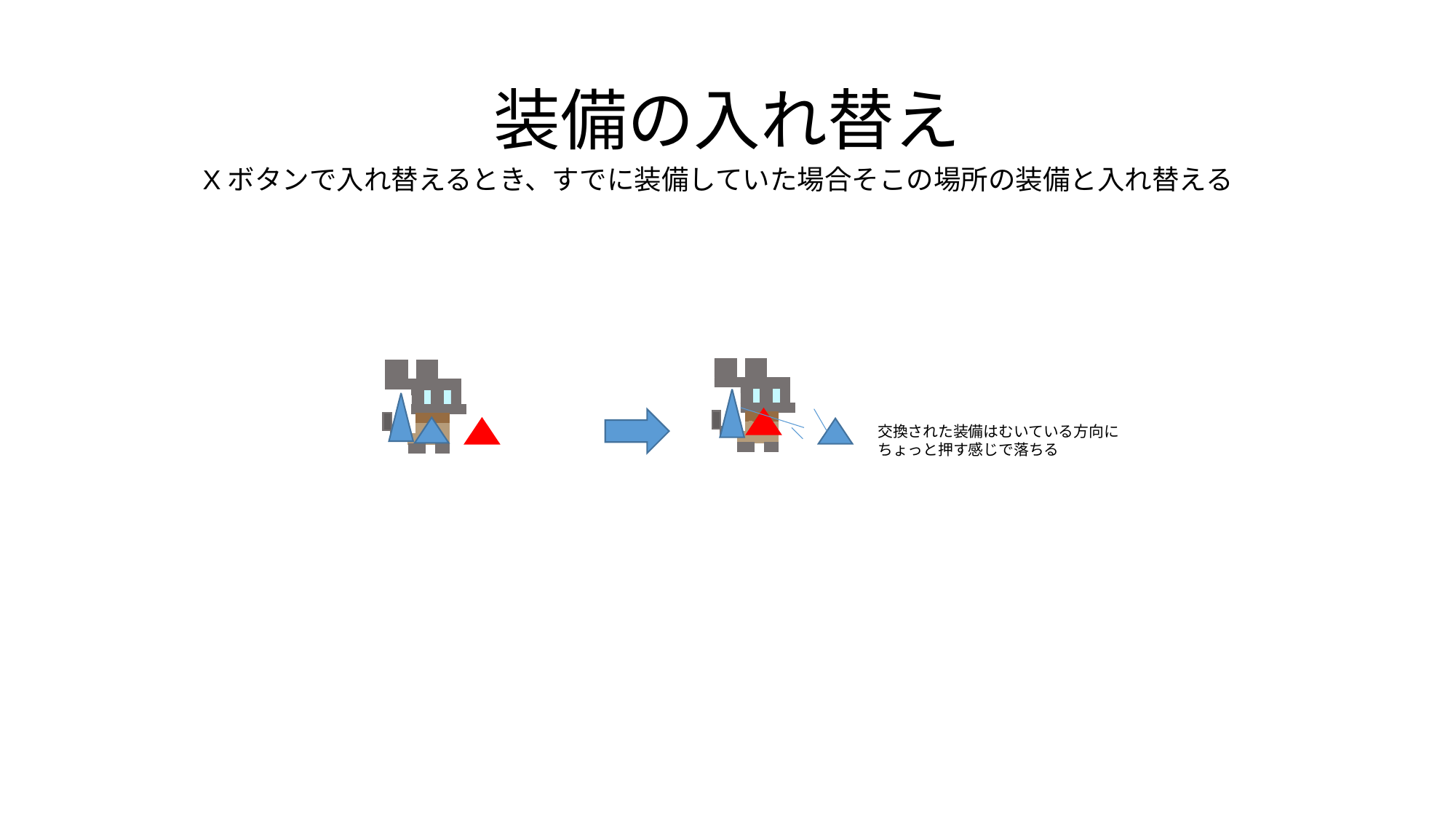

# 装備の入れ替え
Xボタンで入れ替えるとき、すでに装備していた場合そこの場所の装備と入れ替える

交換された装備はむいている方向にちょっと押す感じで落ちる